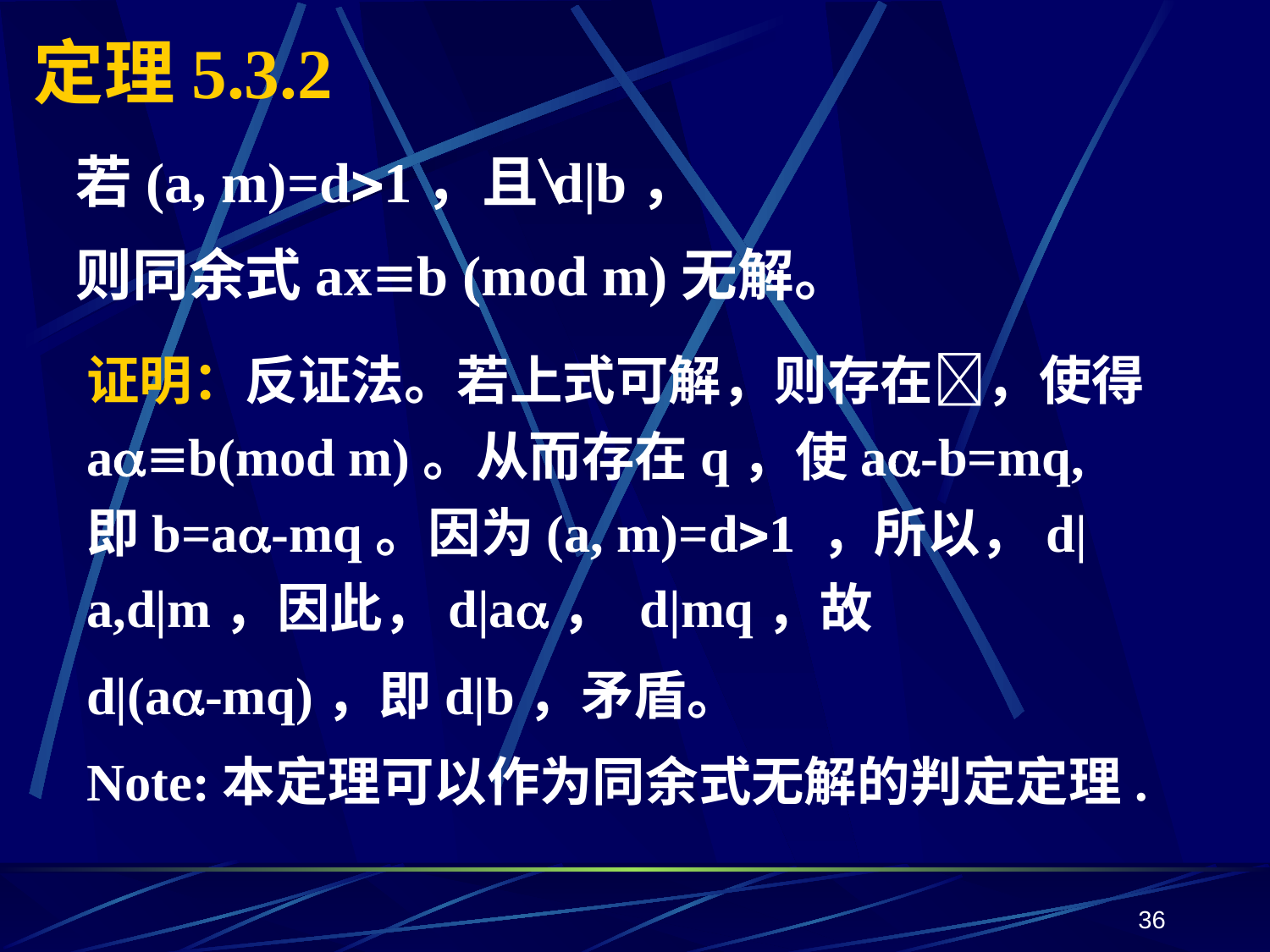

# 定理5.3.2
若(a, m)=d>1，且d|b，
则同余式ax≡b (mod m)无解。

证明：反证法。若上式可解，则存在α，使得aα≡b(mod m)。从而存在q，使aα-b=mq, 即b=aα-mq。因为(a, m)=d>1 ，所以，d|a,d|m，因此，d|aα， d|mq，故
d|(aα-mq)，即d|b，矛盾。
Note:本定理可以作为同余式无解的判定定理.
36